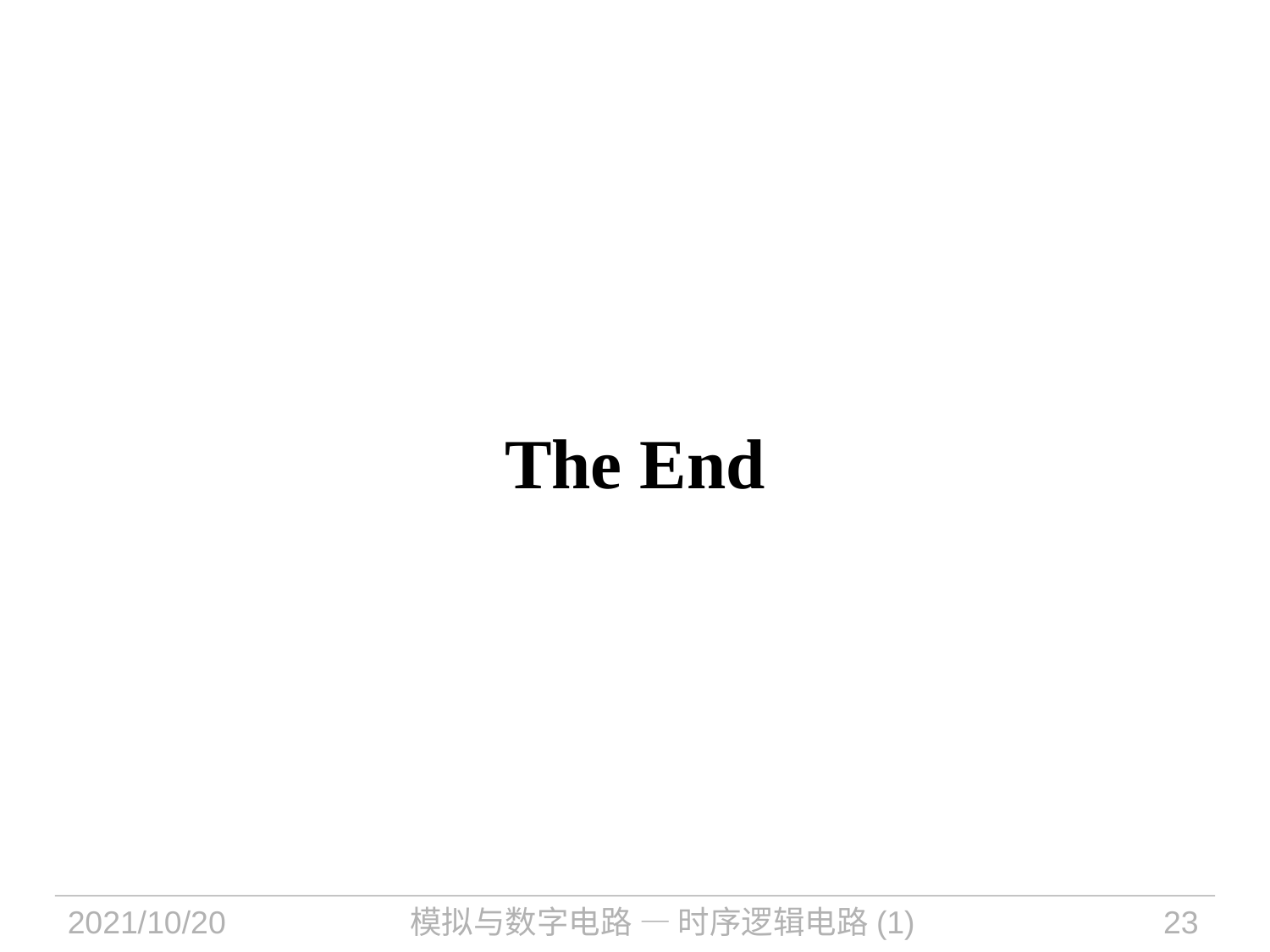

# The End
2021/10/20
模拟与数字电路 — 时序逻辑电路(1)
23